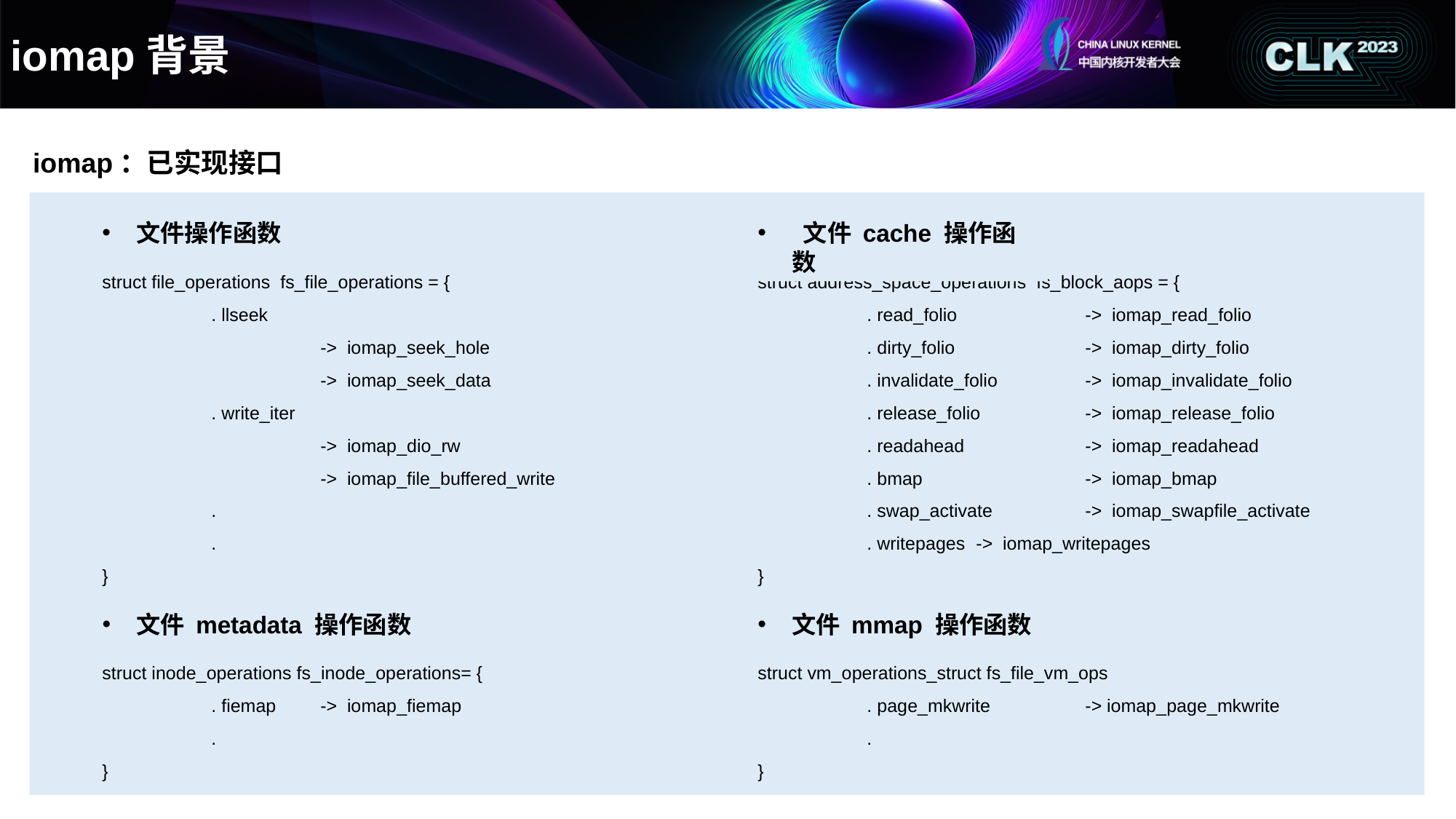

iomap背景
iomap：已实现接口

文件操作函数
 文件 cache 操作函数
struct file_operations  fs_file_operations = {
	. llseek
		->  iomap_seek_hole
		->  iomap_seek_data
	. write_iter
		->  iomap_dio_rw
		->  iomap_file_buffered_write
	.
	.
}
struct address_space_operations  fs_block_aops = {
	. read_folio		->  iomap_read_folio
	. dirty_folio		->  iomap_dirty_folio
	. invalidate_folio	->  iomap_invalidate_folio
	. release_folio 	->  iomap_release_folio
	. readahead 		->  iomap_readahead
	. bmap 		->  iomap_bmap
	. swap_activate 	->  iomap_swapfile_activate
	. writepages 	->  iomap_writepages
}
文件 metadata 操作函数
文件 mmap 操作函数
struct inode_operations fs_inode_operations= {
	. fiemap	->  iomap_fiemap
	.
}
struct vm_operations_struct fs_file_vm_ops
	. page_mkwrite	-> iomap_page_mkwrite
	.
}